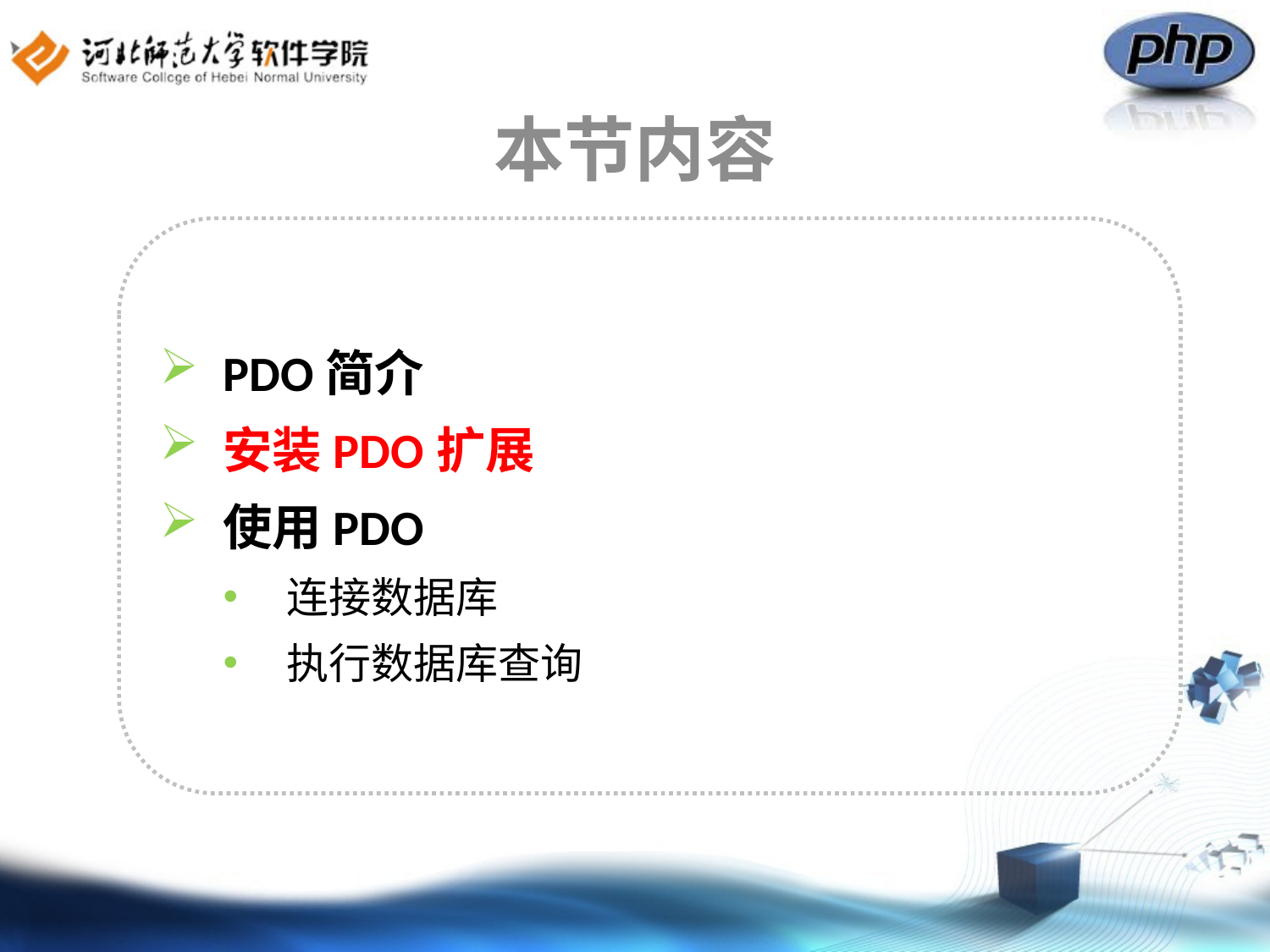

# 本节内容
PDO简介
安装PDO扩展
使用PDO
连接数据库
执行数据库查询